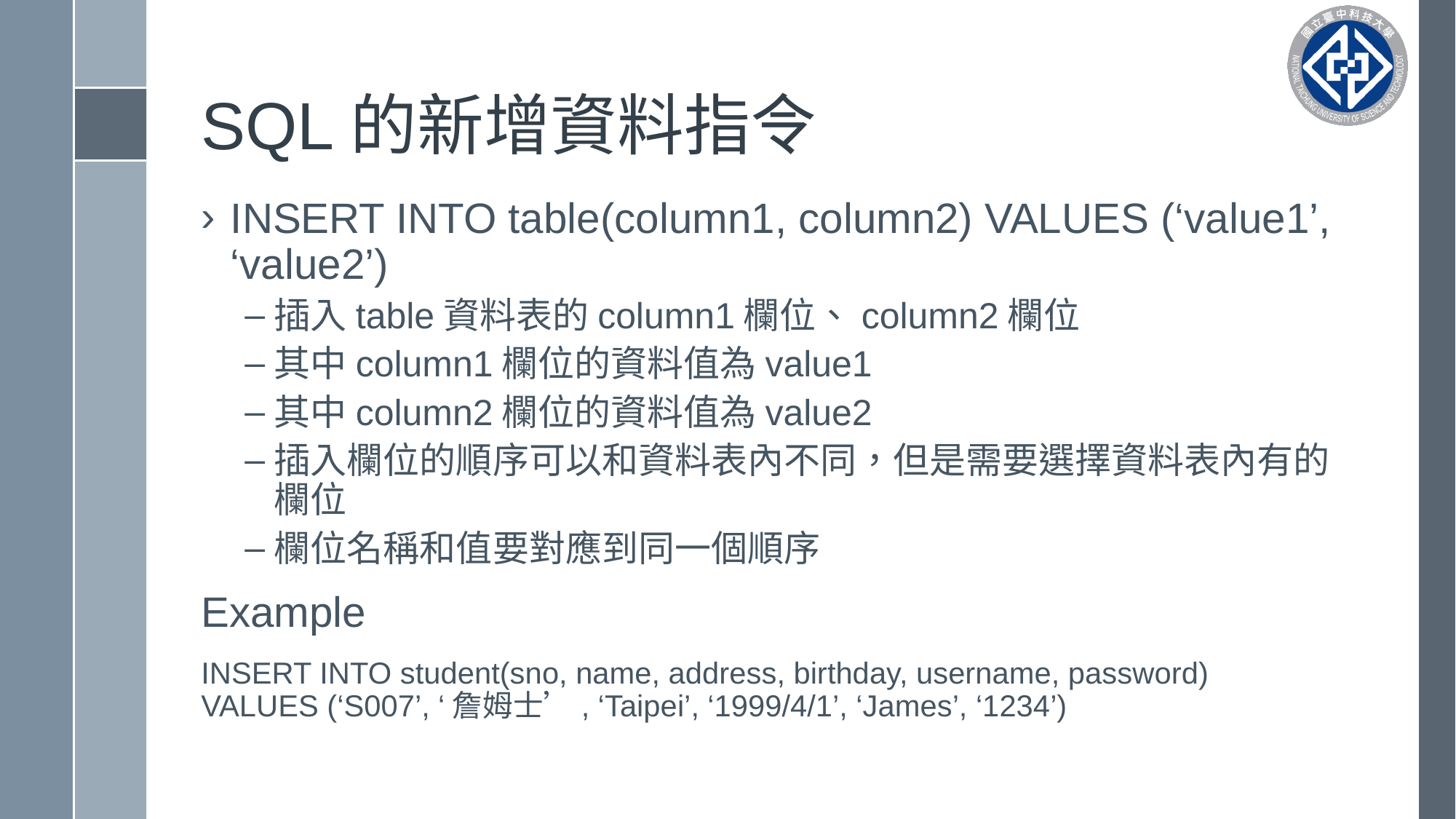

# SQL的新增資料指令
INSERT INTO table(column1, column2) VALUES (‘value1’, ‘value2’)
插入table資料表的column1欄位、column2欄位
其中column1欄位的資料值為value1
其中column2欄位的資料值為value2
插入欄位的順序可以和資料表內不同，但是需要選擇資料表內有的欄位
欄位名稱和值要對應到同一個順序
Example
INSERT INTO student(sno, name, address, birthday, username, password)    VALUES (‘S007’, ‘詹姆士’, ‘Taipei’, ‘1999/4/1’, ‘James’, ‘1234’)